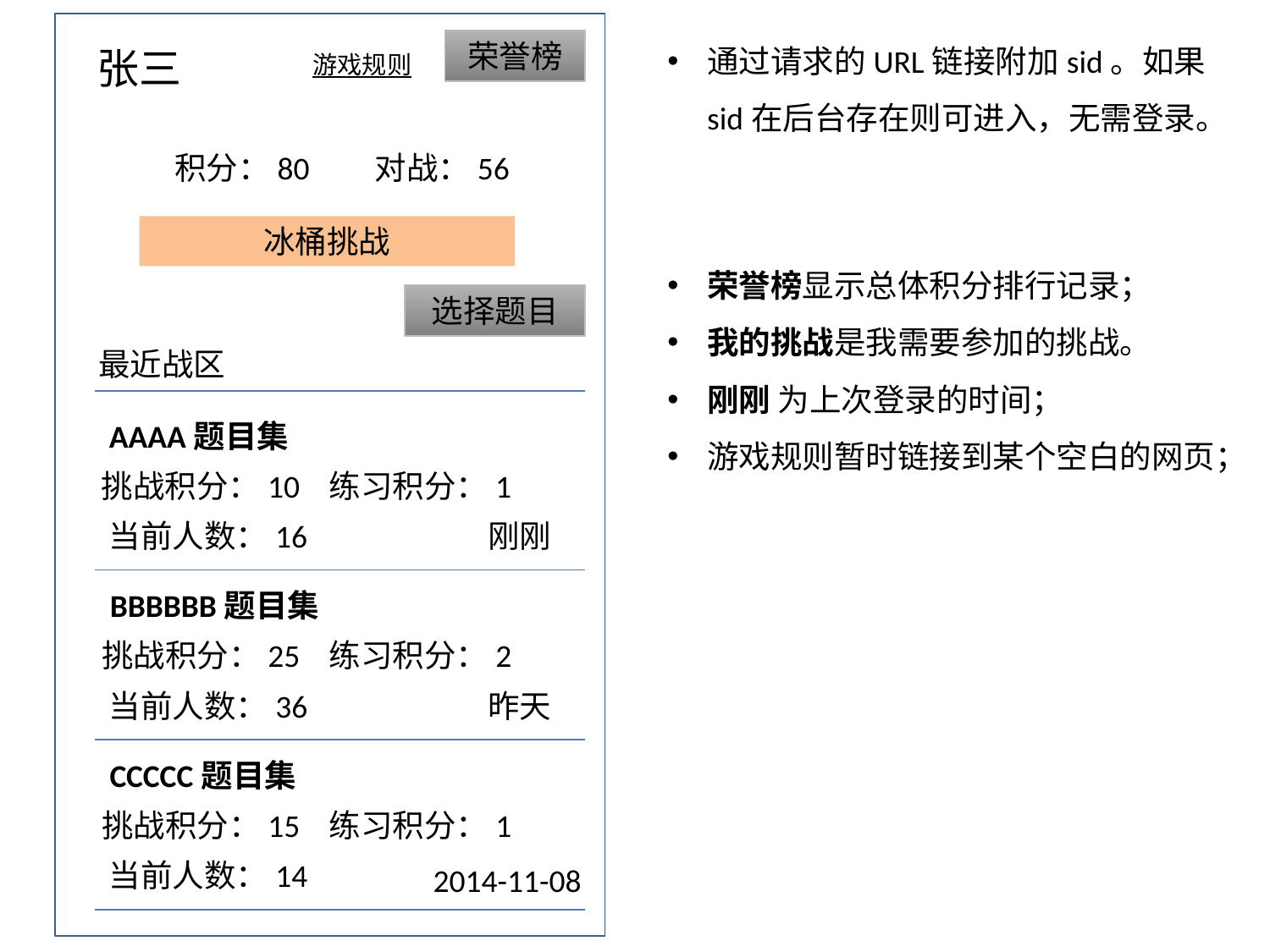

通过请求的URL链接附加sid。如果sid在后台存在则可进入，无需登录。
荣誉榜
张三
游戏规则
积分：80
对战：56
冰桶挑战
荣誉榜显示总体积分排行记录；
我的挑战是我需要参加的挑战。
刚刚 为上次登录的时间；
游戏规则暂时链接到某个空白的网页；
选择题目
最近战区
AAAA题目集
挑战积分：10   练习积分：1
当前人数：16
刚刚
BBBBBB题目集
挑战积分：25   练习积分：2
当前人数：36
昨天
CCCCC题目集
挑战积分：15   练习积分：1
当前人数：14
2014-11-08